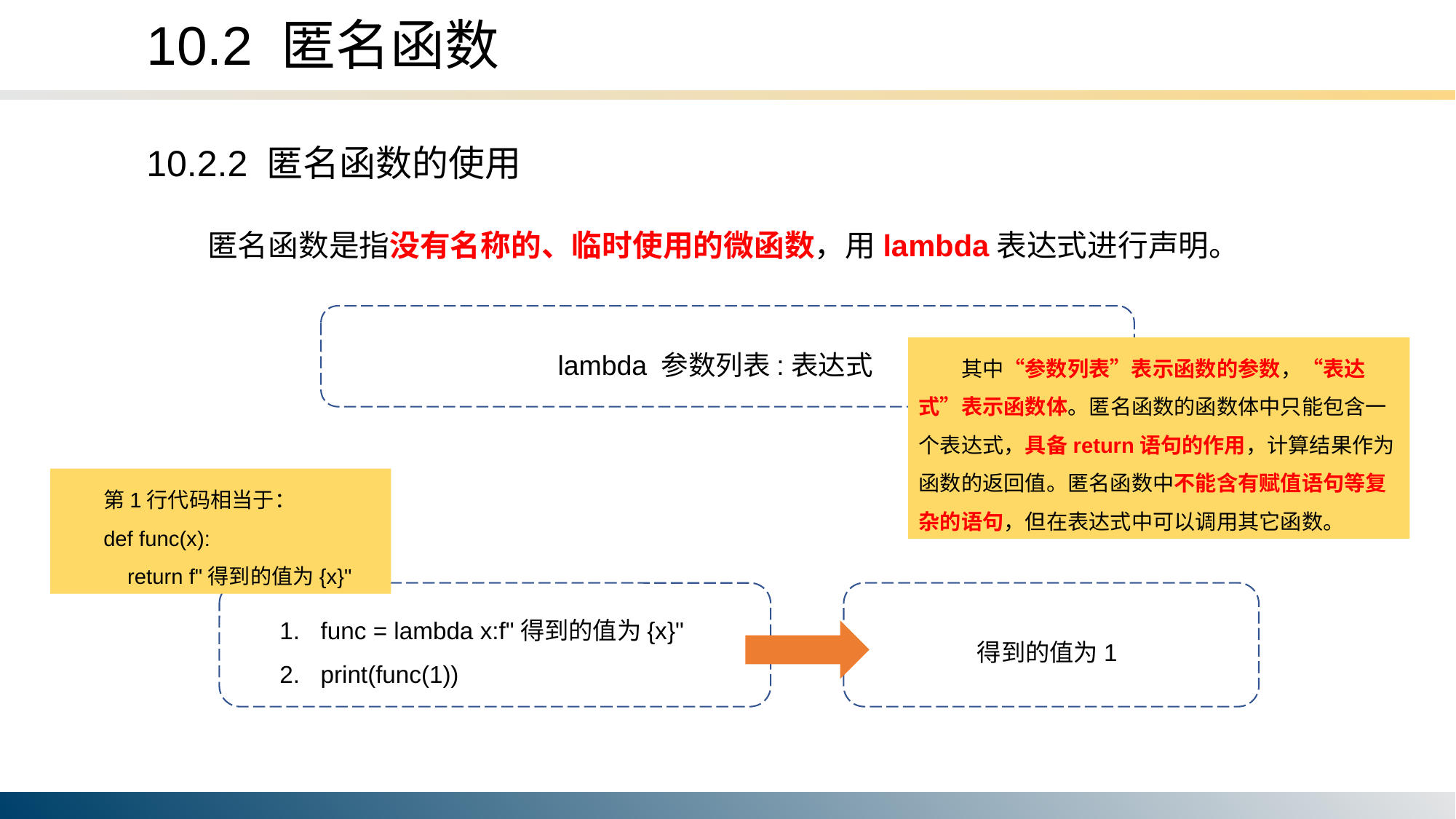

10.2 匿名函数
10.2.2 匿名函数的使用
匿名函数是指没有名称的、临时使用的微函数，用lambda表达式进行声明。

lambda 参数列表:表达式
其中“参数列表”表示函数的参数，“表达式”表示函数体。匿名函数的函数体中只能包含一个表达式，具备return语句的作用，计算结果作为函数的返回值。匿名函数中不能含有赋值语句等复杂的语句，但在表达式中可以调用其它函数。
第1行代码相当于：
def func(x):
    return f"得到的值为{x}"

func = lambda x:f"得到的值为{x}"
print(func(1))
得到的值为1